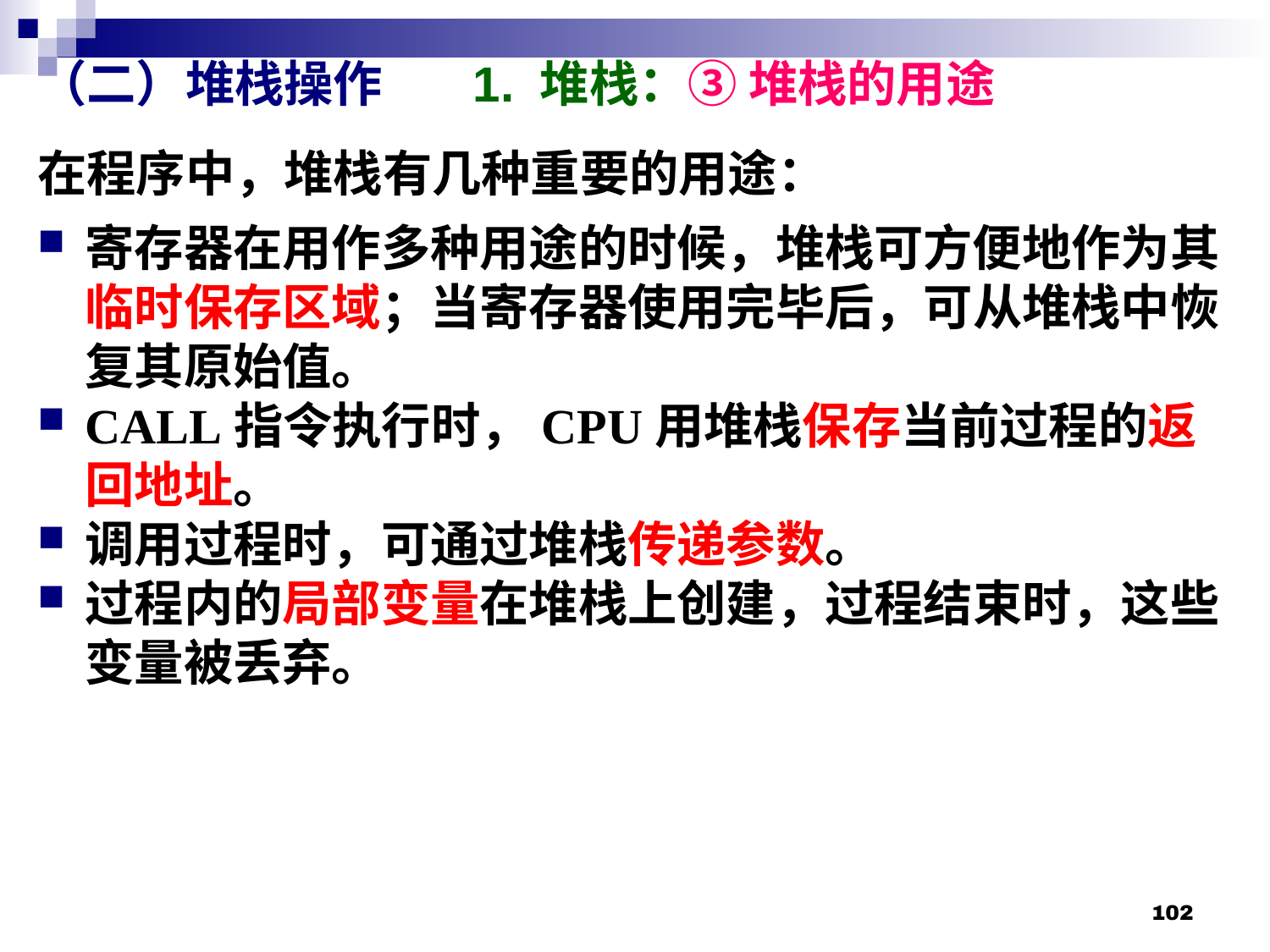

# （二）堆栈操作       1. 堆栈：③ 堆栈的用途
在程序中，堆栈有几种重要的用途：
寄存器在用作多种用途的时候，堆栈可方便地作为其临时保存区域；当寄存器使用完毕后，可从堆栈中恢复其原始值。
CALL指令执行时，CPU用堆栈保存当前过程的返回地址。
调用过程时，可通过堆栈传递参数。
过程内的局部变量在堆栈上创建，过程结束时，这些变量被丢弃。
102